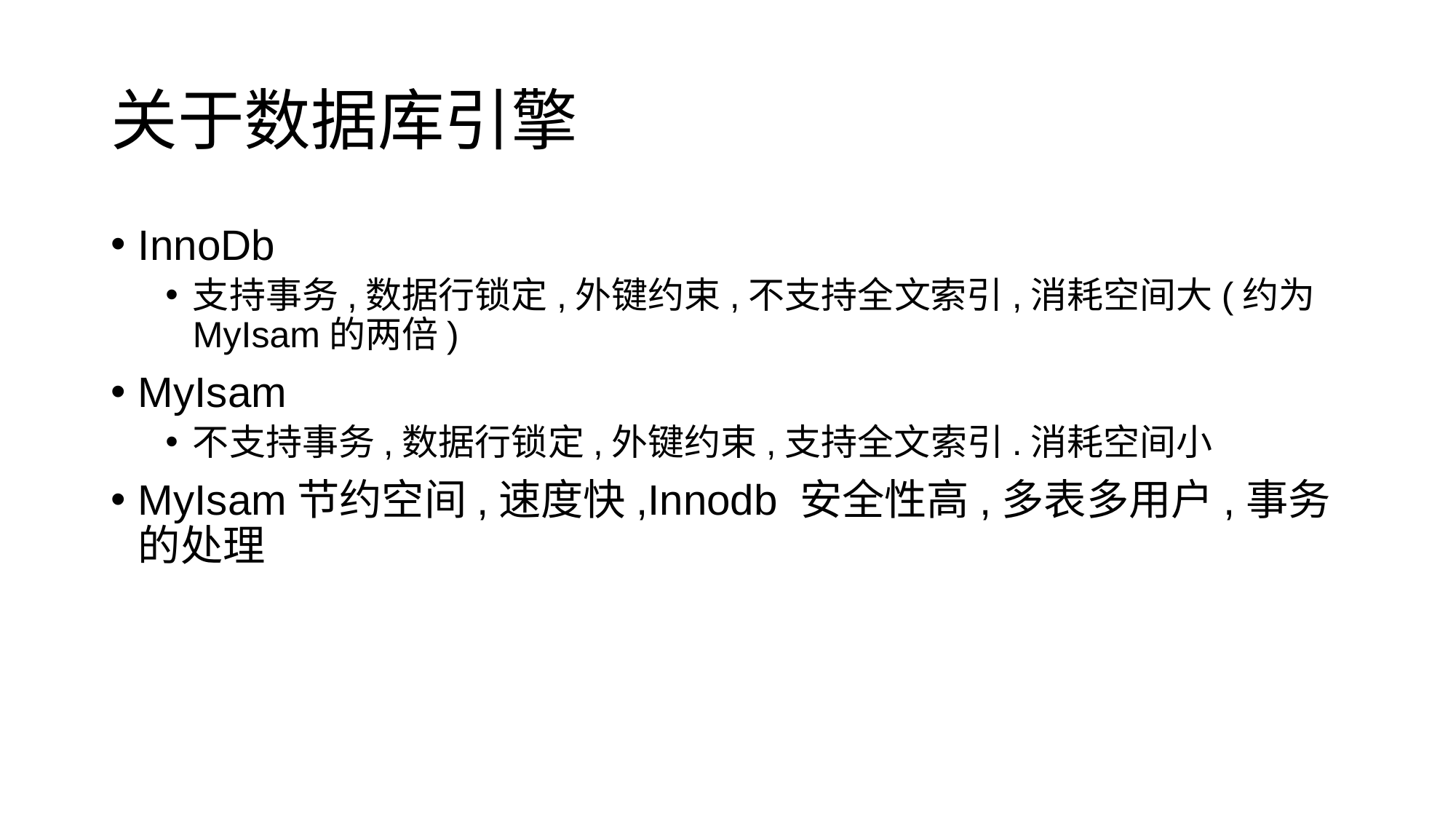

# 关于数据库引擎
InnoDb
支持事务,数据行锁定,外键约束,不支持全文索引,消耗空间大(约为MyIsam的两倍)
MyIsam
不支持事务,数据行锁定,外键约束,支持全文索引.消耗空间小
MyIsam节约空间,速度快,Innodb 安全性高,多表多用户,事务的处理